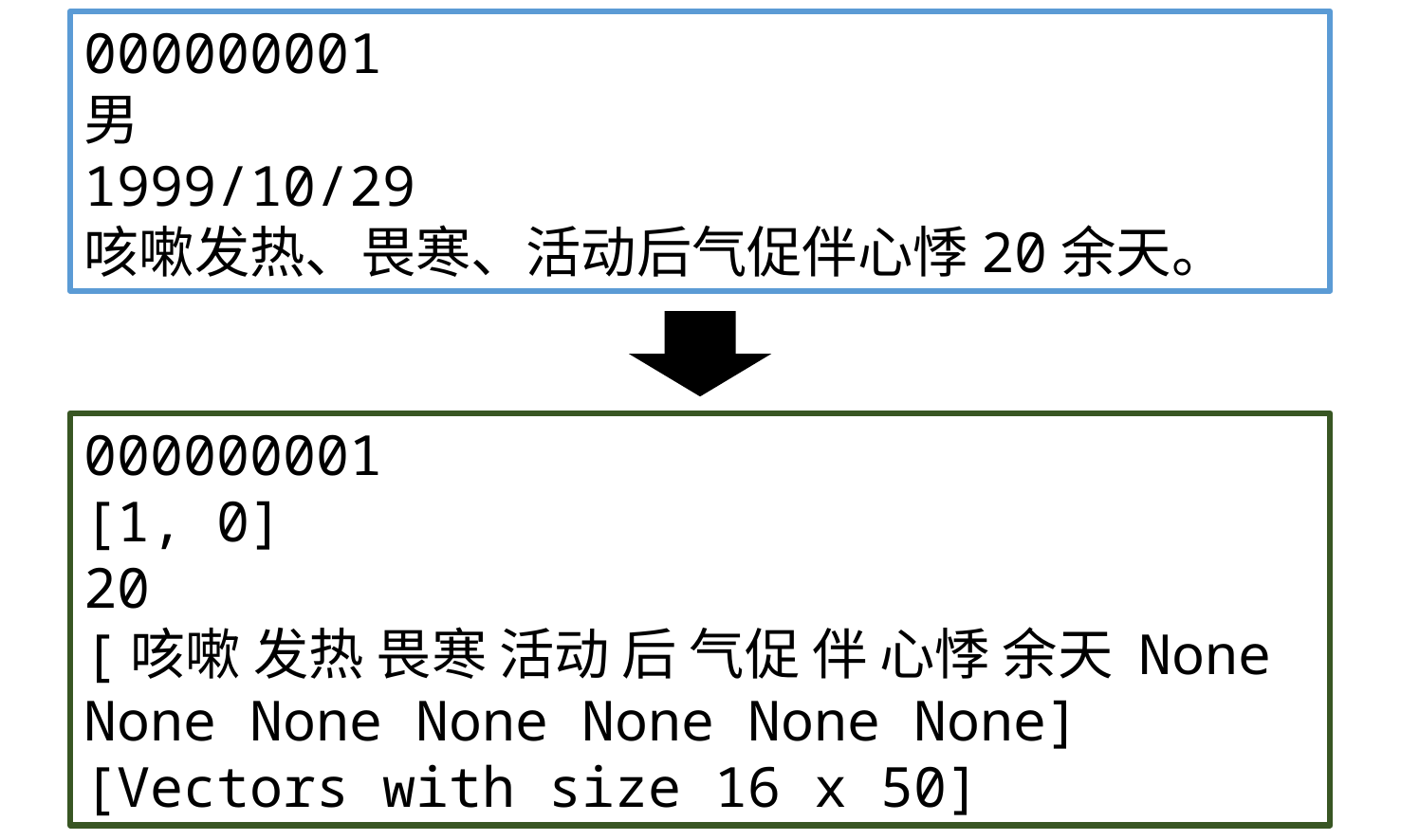

000000001
男
1999/10/29
咳嗽发热、畏寒、活动后气促伴心悸20余天。

000000001
[1, 0]
20
[咳嗽 发热 畏寒 活动 后 气促 伴 心悸 余天 None None None None None None None]
[Vectors with size 16 x 50]